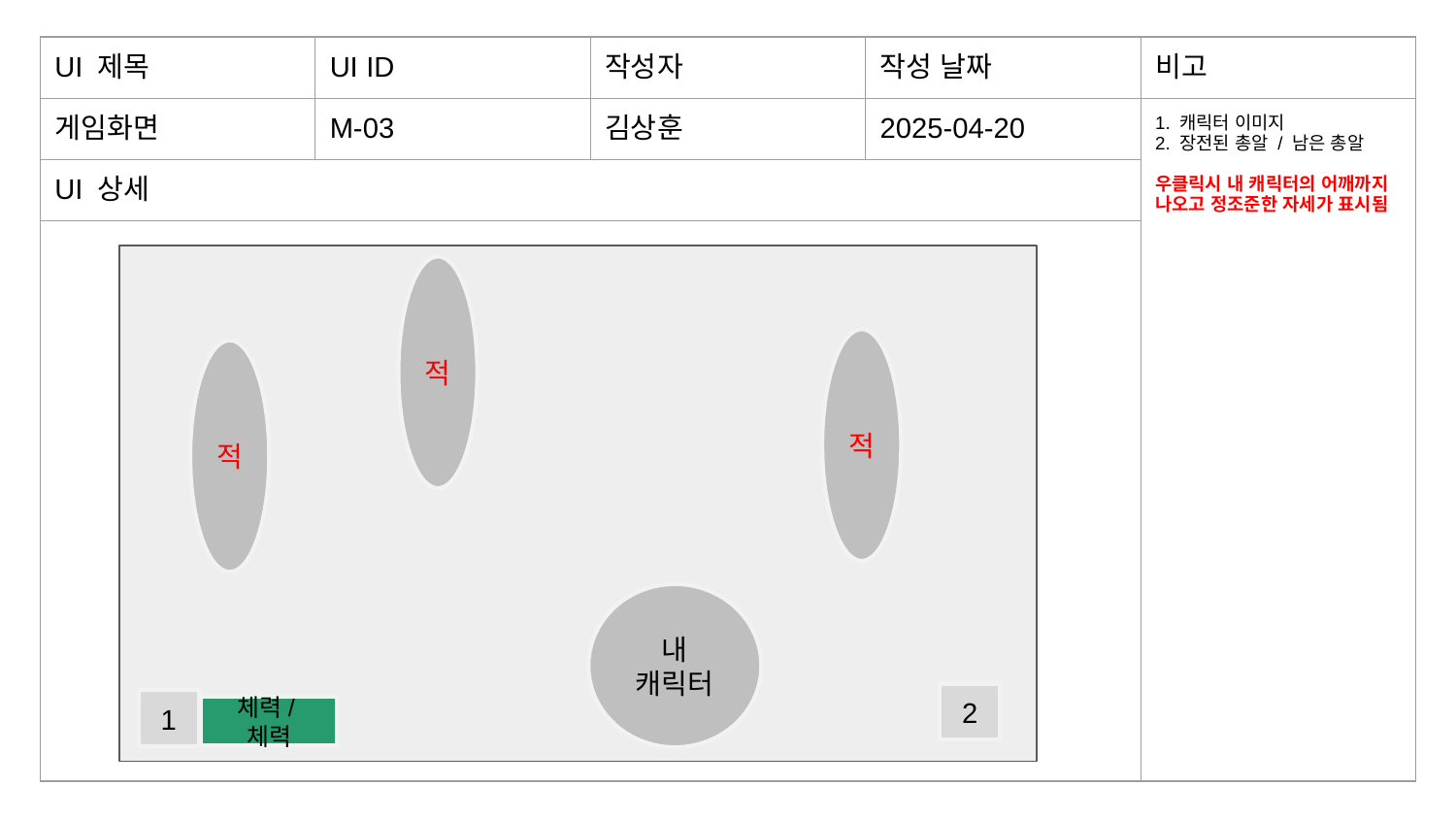

| UI 제목 | UI ID | 작성자 | 작성 날짜 | 비고 |
| --- | --- | --- | --- | --- |
| 게임화면 | M-03 | 김상훈 | 2025-04-20 | 1. 캐릭터 이미지 2. 장전된 총알 / 남은 총알 우클릭시 내 캐릭터의 어깨까지 나오고 정조준한 자세가 표시됨 |
| UI 상세 |  |  |  |  |
|  |  |  |  |  |

적
적
적
내 캐릭터
2
1
체력/체력